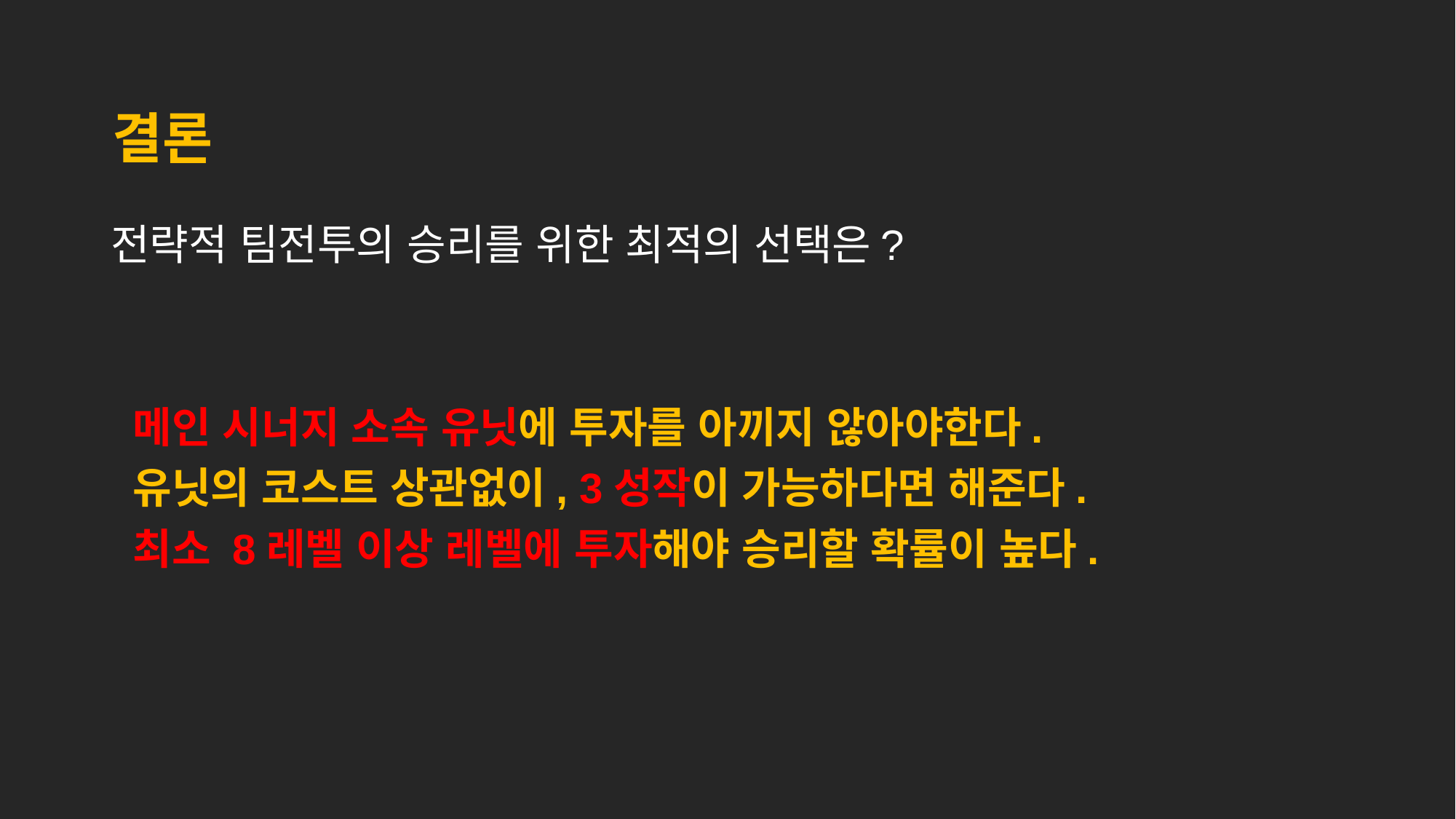

결론
전략적 팀전투의 승리를 위한 최적의 선택은?

 메인 시너지 소속 유닛에 투자를 아끼지 않아야한다.
 유닛의 코스트 상관없이, 3성작이 가능하다면 해준다.
 최소 8레벨 이상 레벨에 투자해야 승리할 확률이 높다.